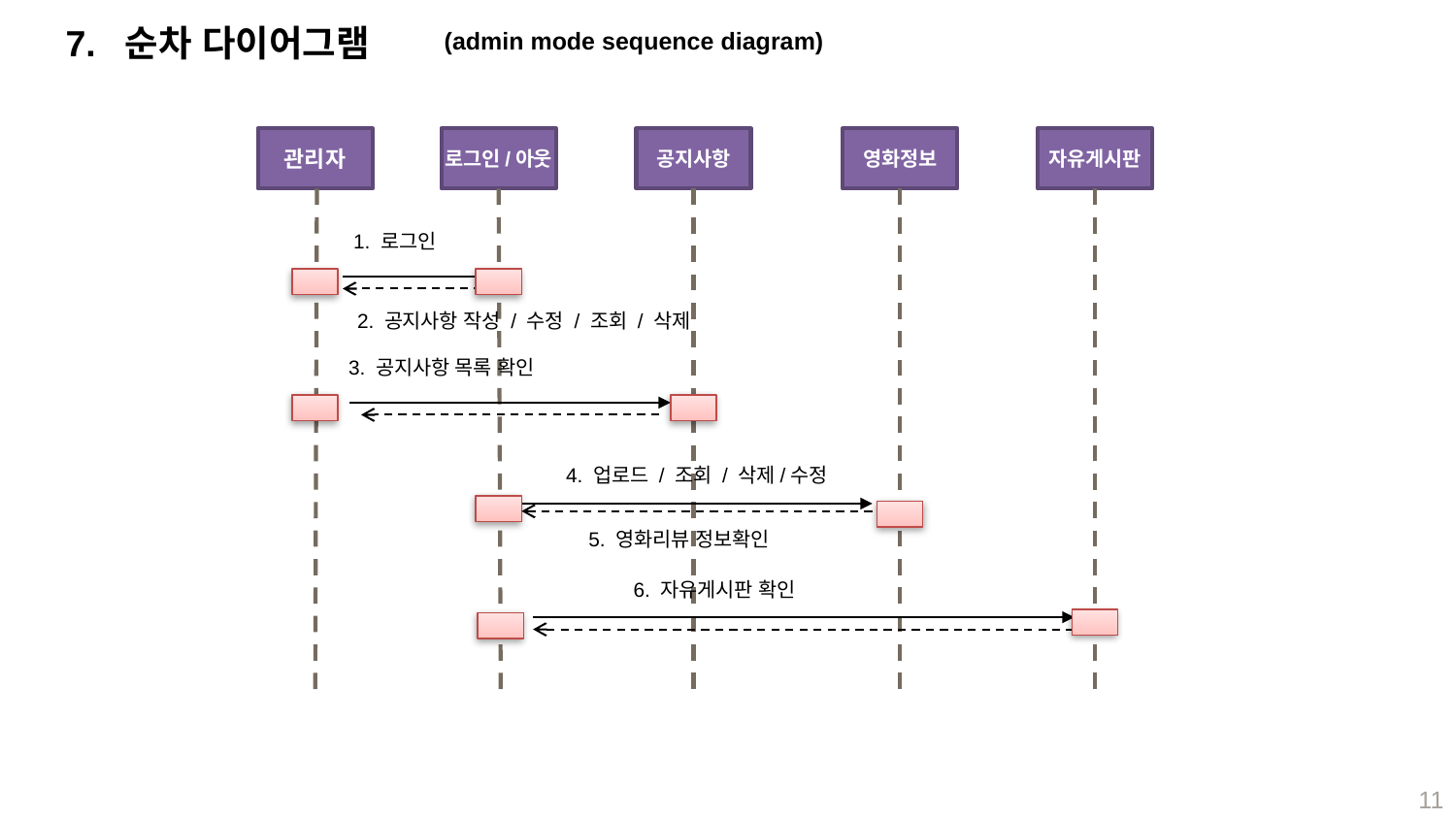

7.  순차 다이어그램
(admin mode sequence diagram)
관리자
로그인/아웃
공지사항
영화정보
자유게시판
1. 로그인

2. 공지사항 작성 / 수정 / 조회 / 삭제
3. 공지사항 목록 확인

   4. 업로드 / 조회 / 삭제/수정

5. 영화리뷰 정보확인
6. 자유게시판 확인

11